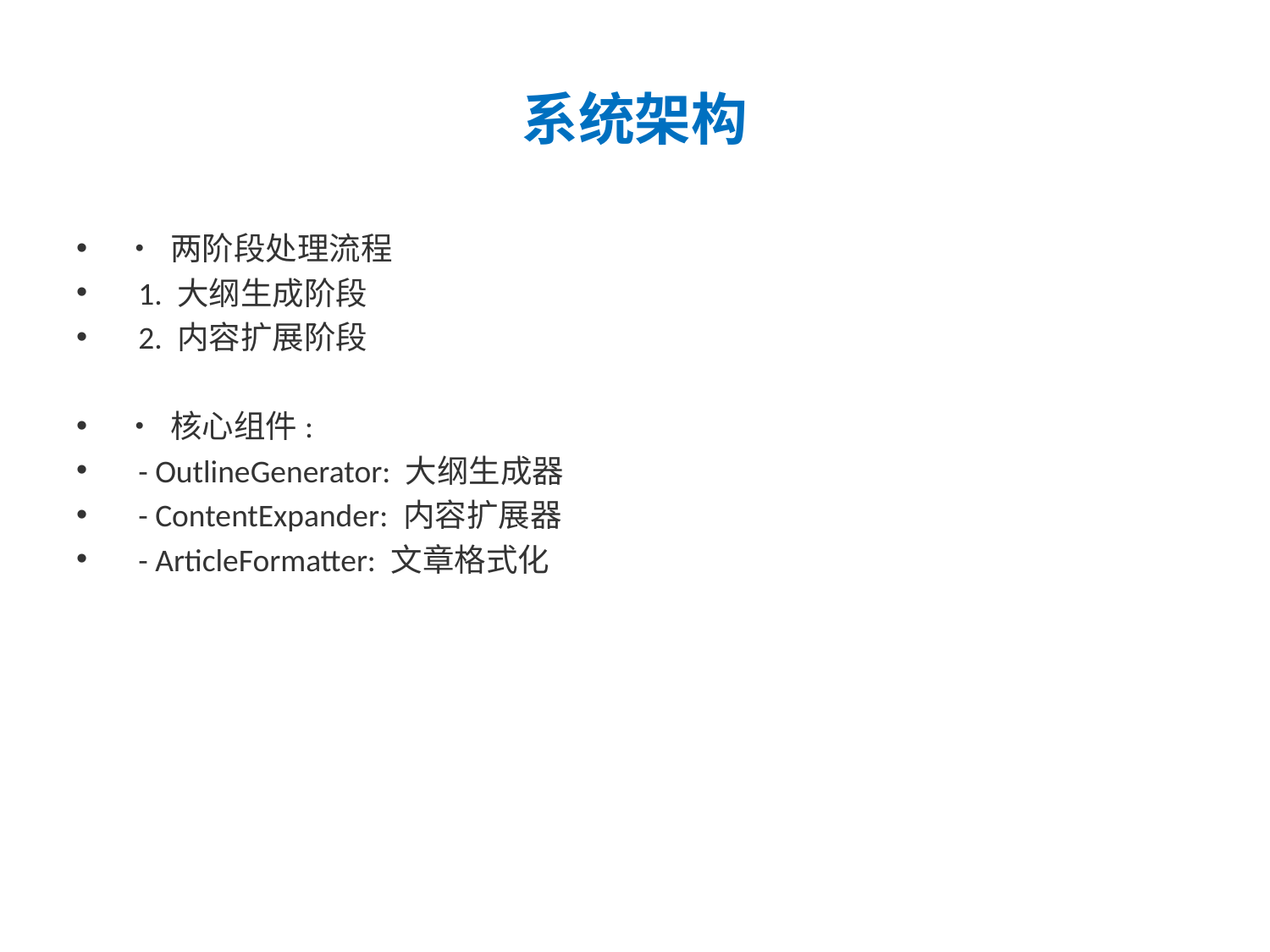

# 系统架构
• 两阶段处理流程
  1. 大纲生成阶段
  2. 内容扩展阶段

• 核心组件:
  - OutlineGenerator: 大纲生成器
  - ContentExpander: 内容扩展器
  - ArticleFormatter: 文章格式化